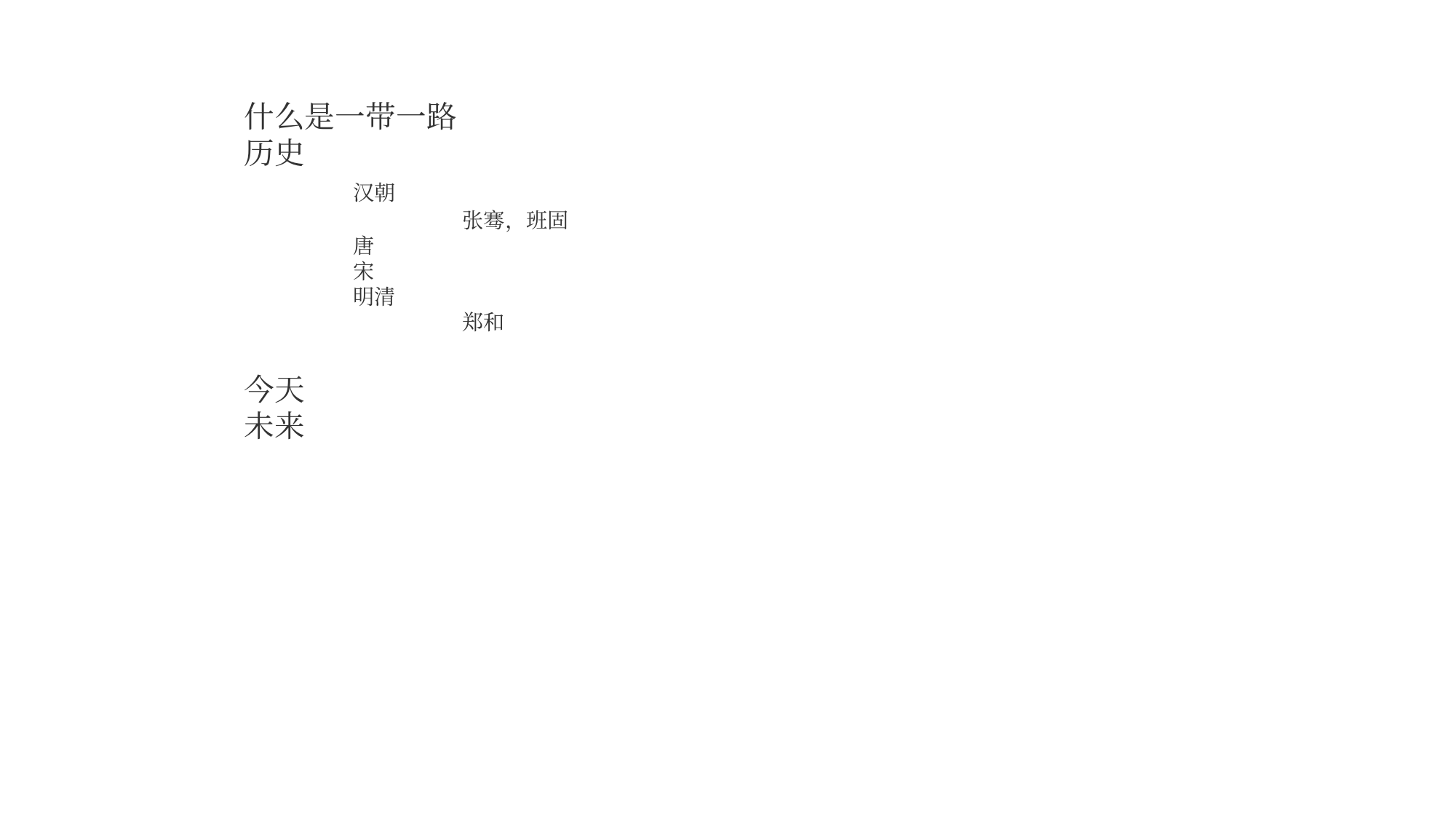

什么是一带一路
历史
	汉朝
		张骞，班固
	唐
	宋
	明清
		郑和

今天
未来